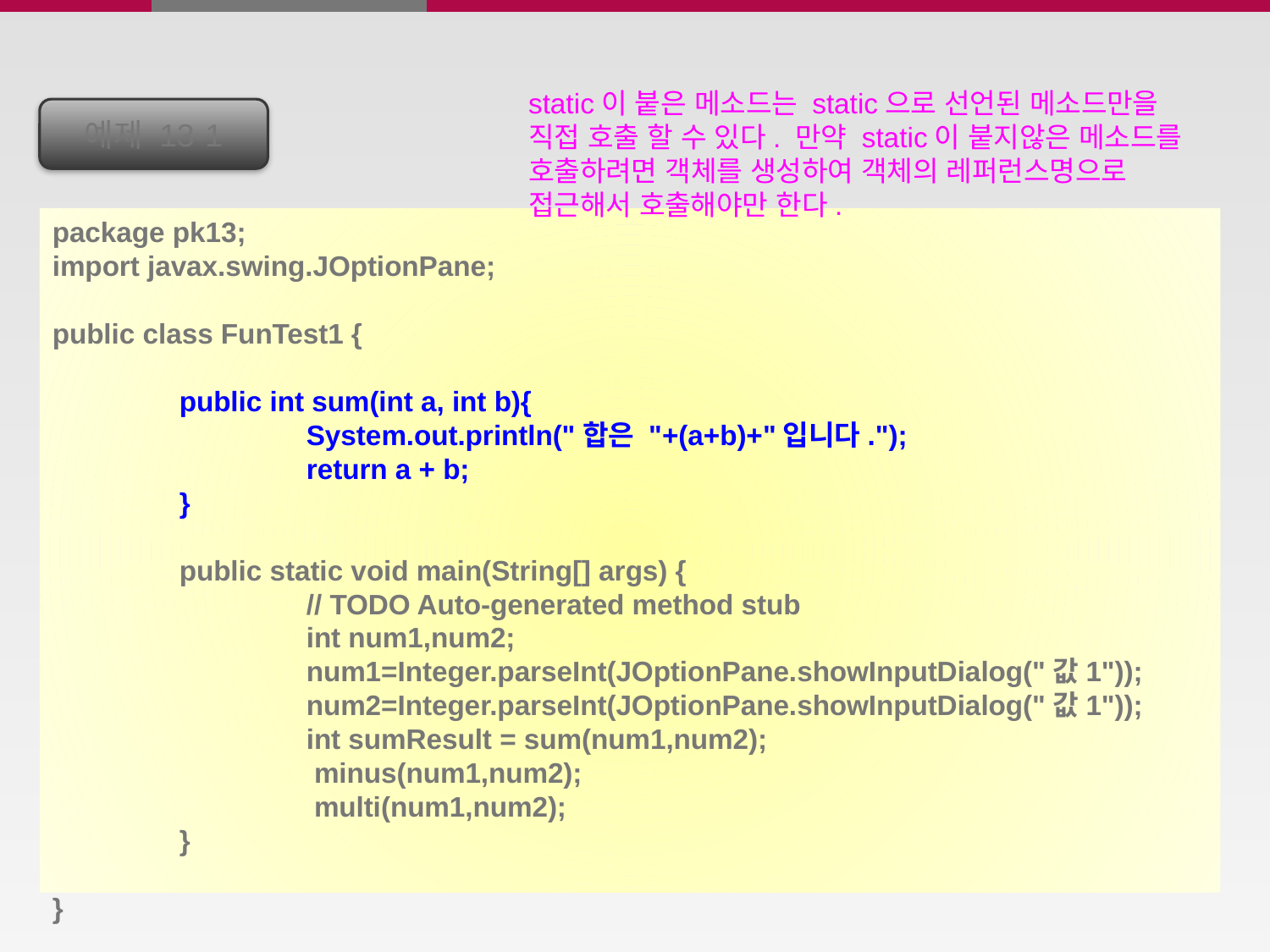

static이 붙은 메소드는 static으로 선언된 메소드만을 직접 호출 할 수 있다. 만약 static이 붙지않은 메소드를 호출하려면 객체를 생성하여 객체의 레퍼런스명으로 접근해서 호출해야만 한다.
예제 13-1
package pk13;
import javax.swing.JOptionPane;

public class FunTest1 {

	public int sum(int a, int b){
		System.out.println("합은 "+(a+b)+"입니다.");
		return a + b;
	}

	public static void main(String[] args) {
		// TODO Auto-generated method stub
		int num1,num2;
		num1=Integer.parseInt(JOptionPane.showInputDialog("값1"));
		num2=Integer.parseInt(JOptionPane.showInputDialog("값1"));
        		int sumResult = sum(num1,num2);
		 minus(num1,num2);
		 multi(num1,num2);
	}

}